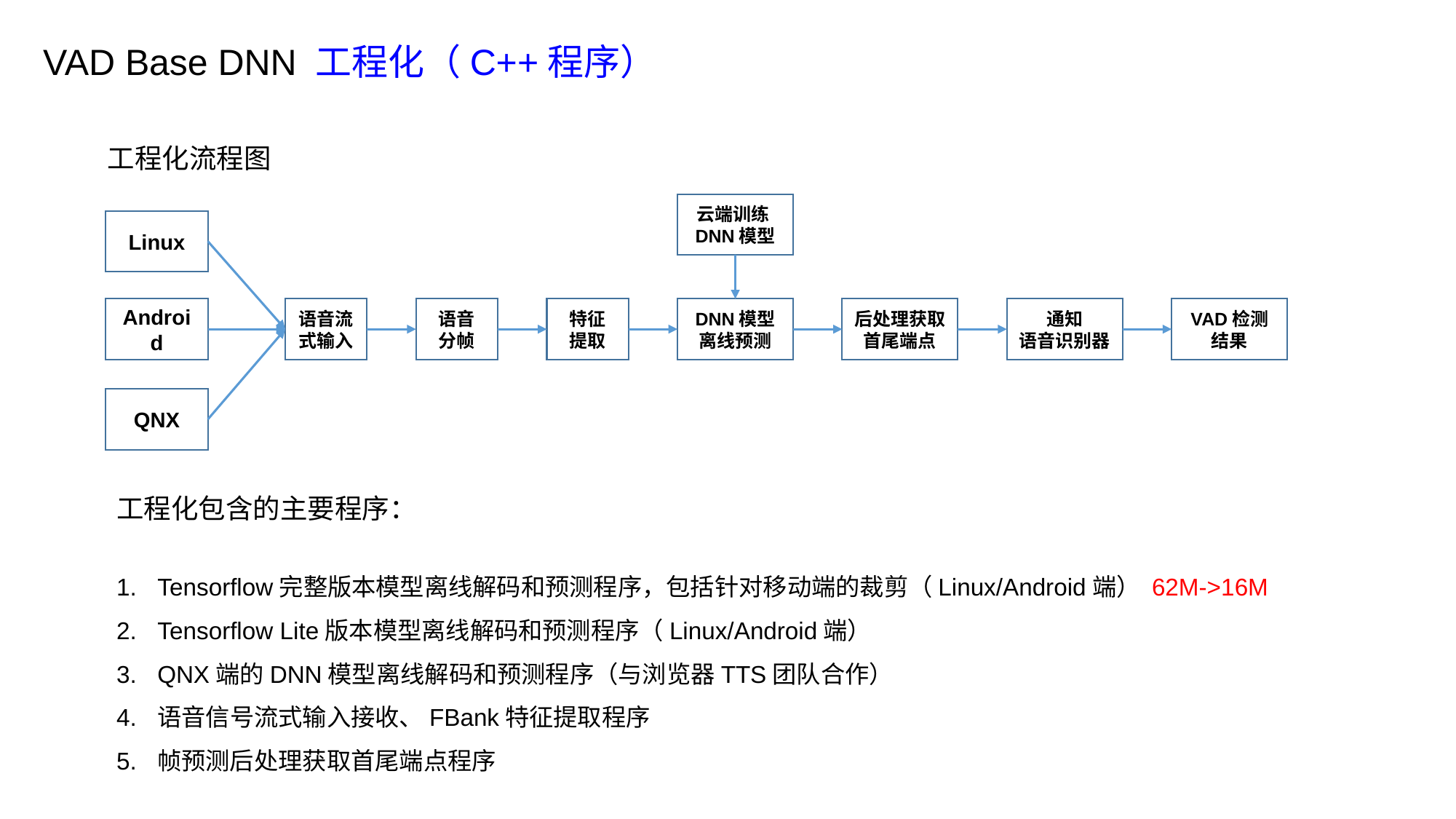

VAD Base DNN 工程化（C++程序）
工程化流程图
云端训练DNN模型
Linux
Android
语音流式输入
语音
分帧
特征
提取
DNN模型离线预测
后处理获取首尾端点
通知
语音识别器
VAD检测
结果
QNX
工程化包含的主要程序：

Tensorflow完整版本模型离线解码和预测程序，包括针对移动端的裁剪（Linux/Android端） 62M->16M
Tensorflow Lite版本模型离线解码和预测程序（Linux/Android端）
QNX端的DNN模型离线解码和预测程序（与浏览器TTS团队合作）
语音信号流式输入接收、FBank特征提取程序
帧预测后处理获取首尾端点程序